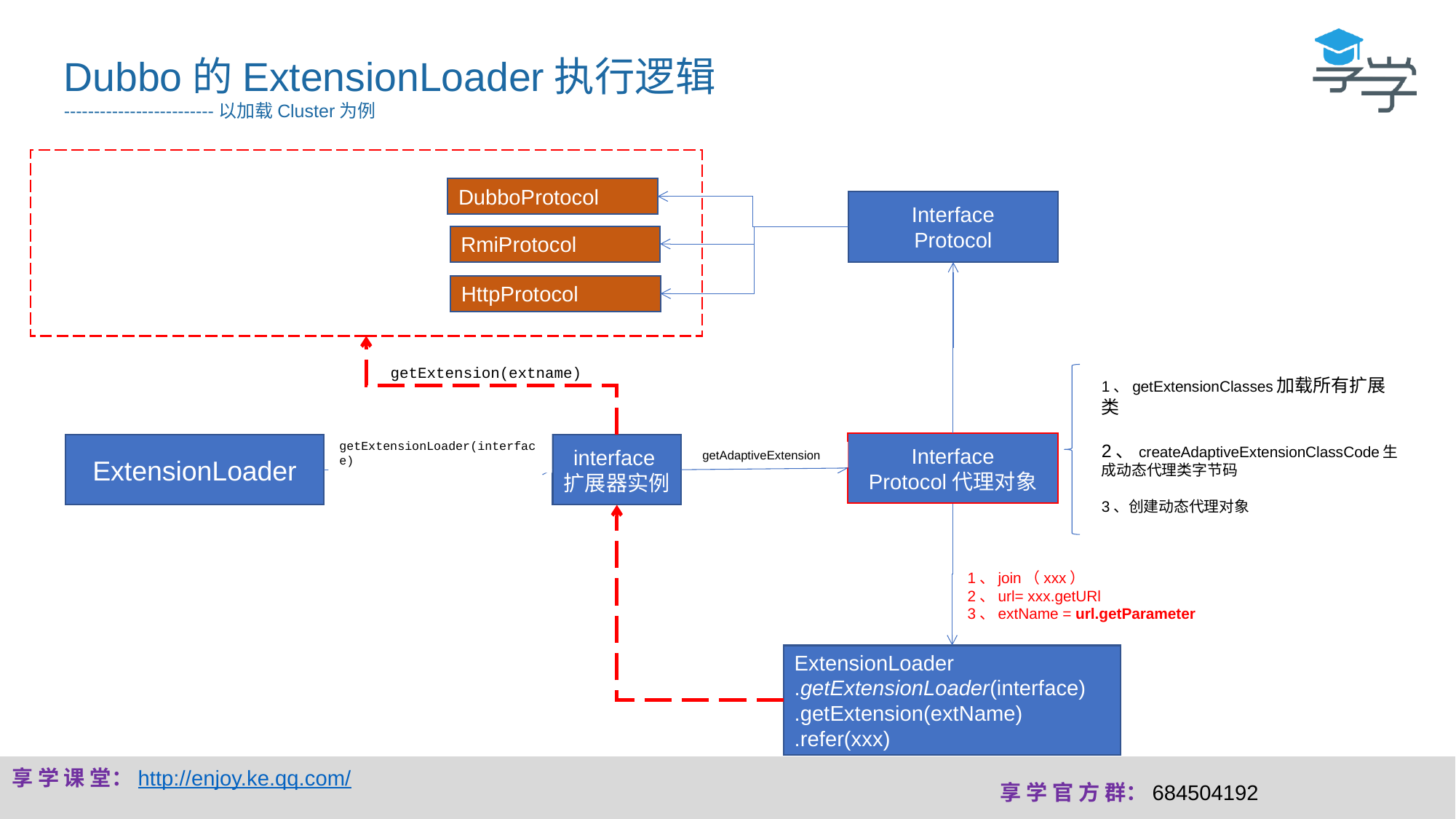

Dubbo的ExtensionLoader执行逻辑
-------------------------以加载Cluster为例

DubboProtocol
Interface
Protocol
RmiProtocol
HttpProtocol
getExtension(extname)

1、getExtensionClasses加载所有扩展类

2、createAdaptiveExtensionClassCode生成动态代理类字节码

3、创建动态代理对象
Interface
Protocol代理对象
ExtensionLoader
interface扩展器实例
getExtensionLoader(interface)
getAdaptiveExtension

1、join（xxx）
2、url= xxx.getURl
3、extName = url.getParameter
ExtensionLoader
.getExtensionLoader(interface)
.getExtension(extName)
.refer(xxx)